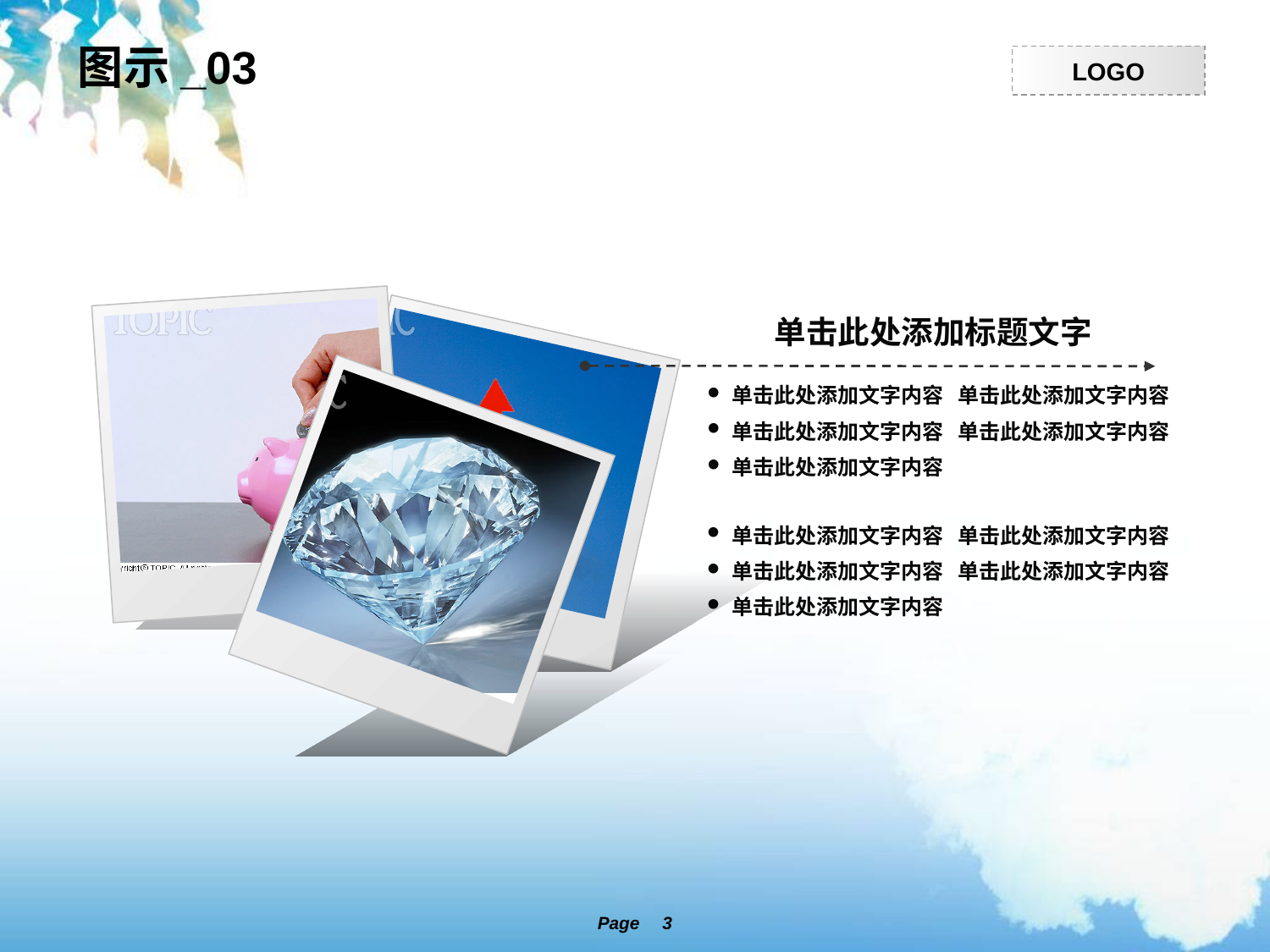

# 图示_03

单击此处添加标题文字

单击此处添加文字内容   单击此处添加文字内容
单击此处添加文字内容   单击此处添加文字内容
单击此处添加文字内容

单击此处添加文字内容   单击此处添加文字内容
单击此处添加文字内容   单击此处添加文字内容
单击此处添加文字内容